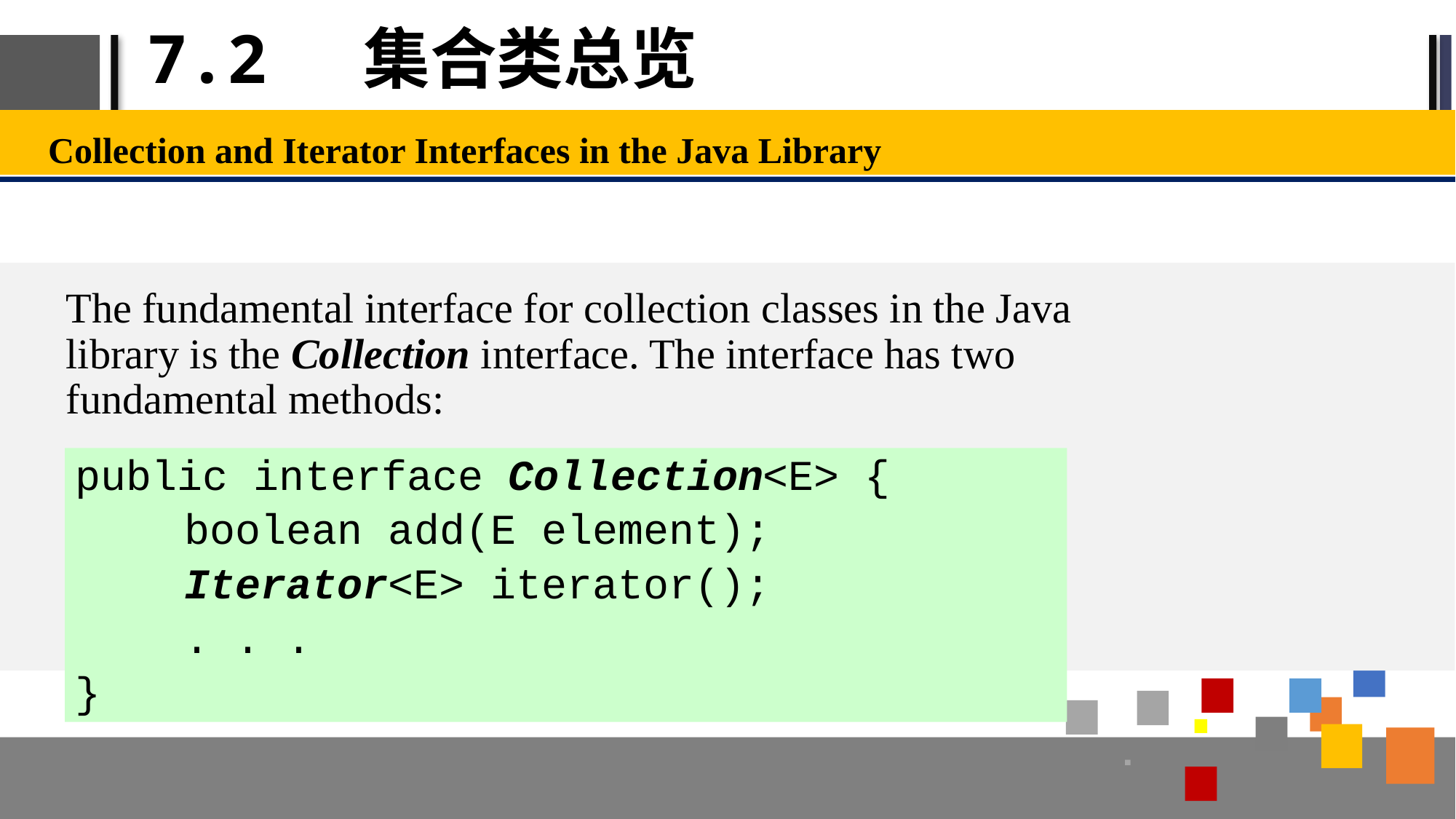

# 7.2  集合类总览

Collection and Iterator Interfaces in the Java Library

The fundamental interface for collection classes in the Java library is the Collection interface. The interface has two fundamental methods:
public interface Collection<E> {
	boolean add(E element);
	Iterator<E> iterator();
	. . .
}